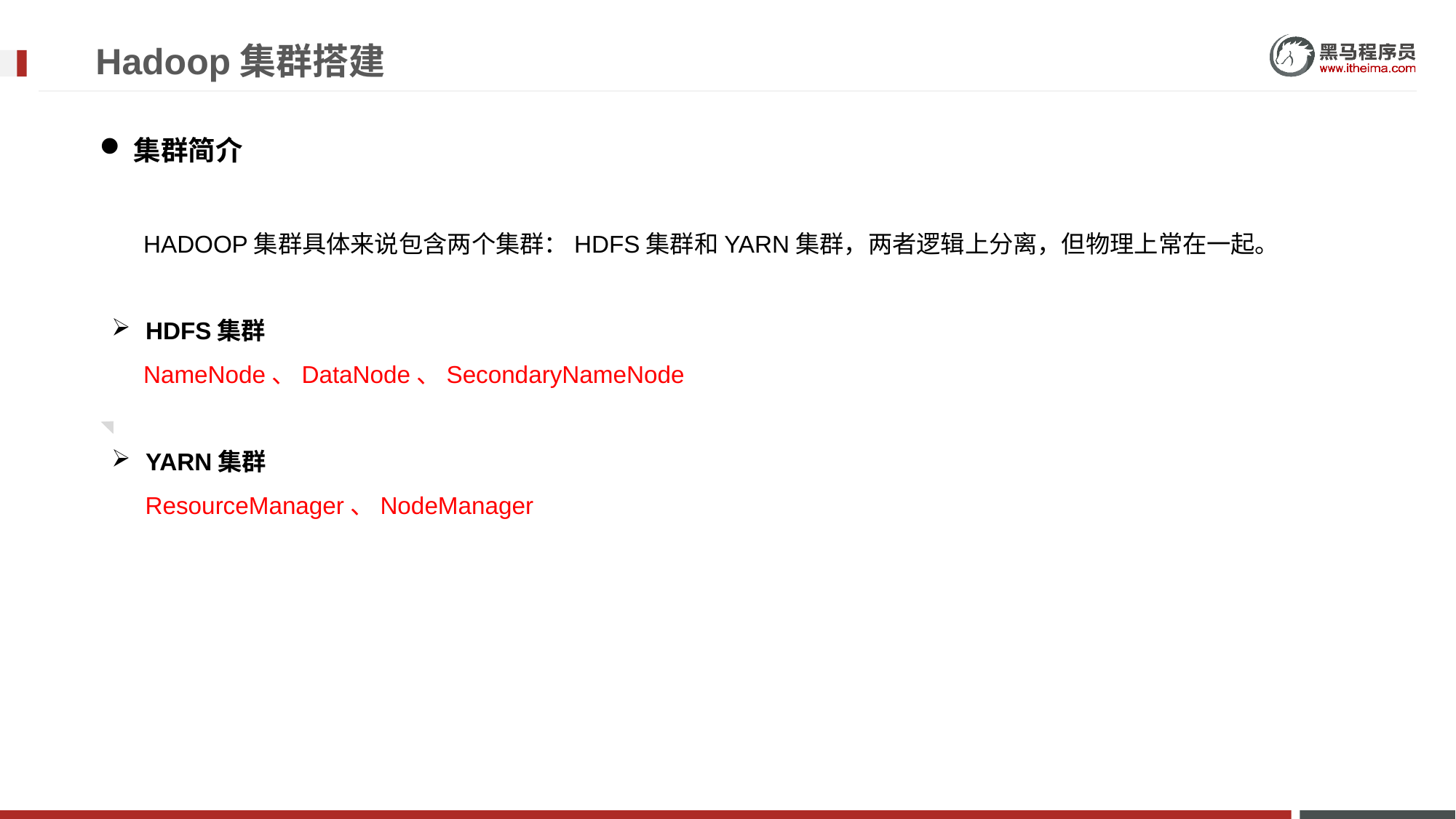

# Hadoop集群搭建
集群简介
HADOOP集群具体来说包含两个集群：HDFS集群和YARN集群，两者逻辑上分离，但物理上常在一起。

HDFS集群
NameNode、DataNode、SecondaryNameNode

YARN集群
     ResourceManager、NodeManager